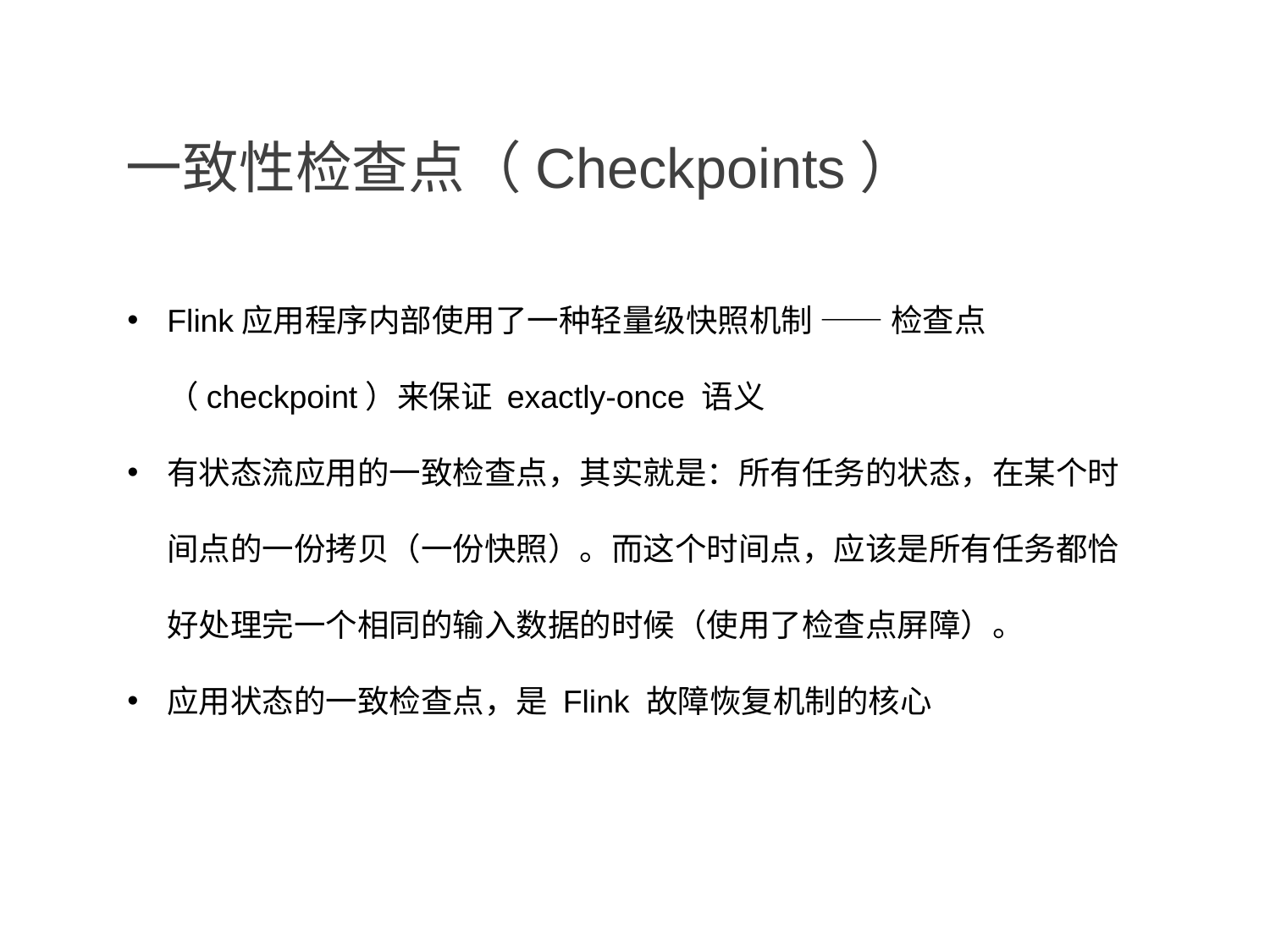

一致性检查点（Checkpoints）
Flink应用程序内部使用了一种轻量级快照机制 —— 检查点（checkpoint）来保证 exactly-once 语义
有状态流应用的一致检查点，其实就是：所有任务的状态，在某个时间点的一份拷贝（一份快照）。而这个时间点，应该是所有任务都恰好处理完一个相同的输入数据的时候（使用了检查点屏障）。
应用状态的一致检查点，是 Flink 故障恢复机制的核心